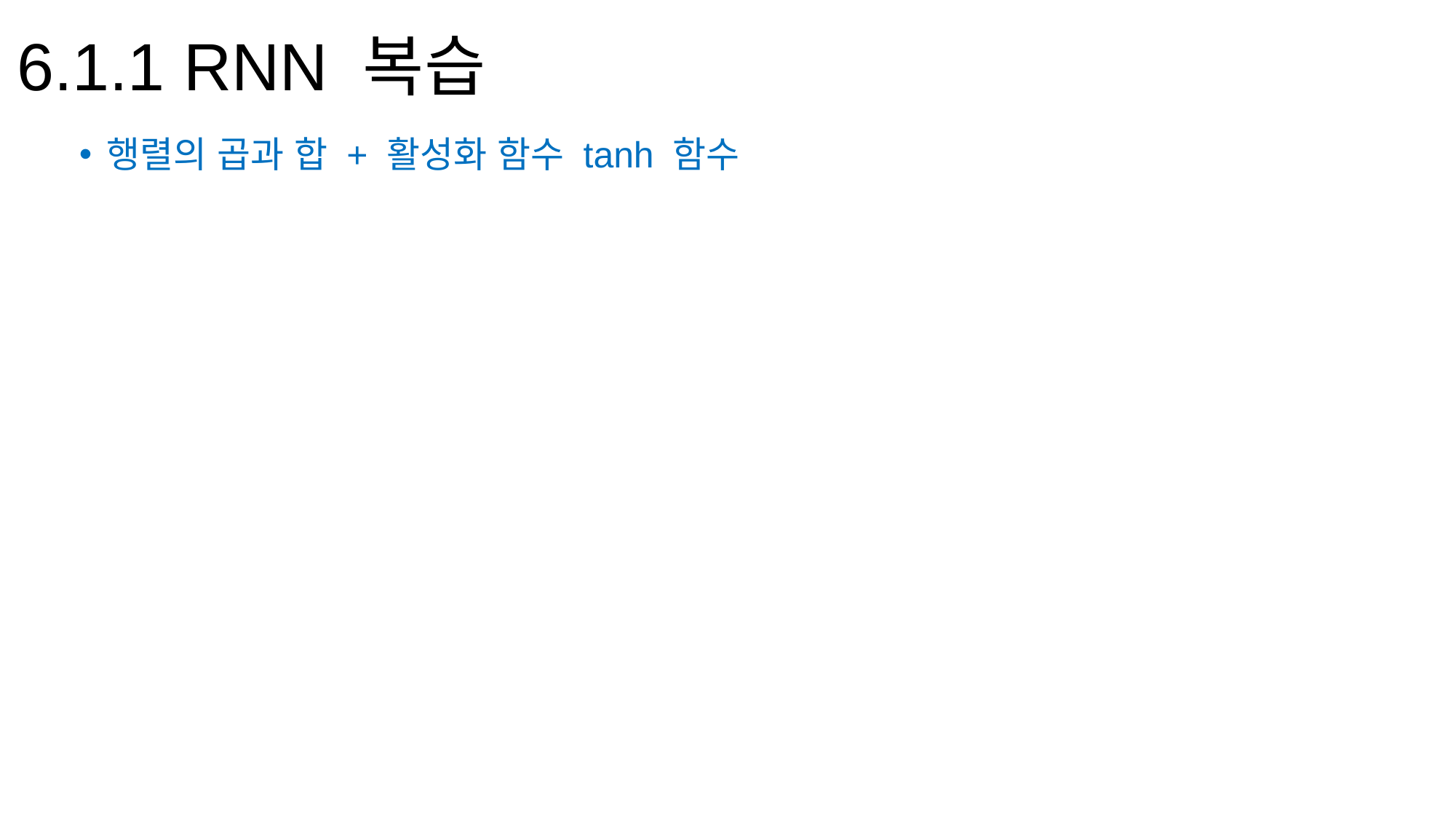

# 6.1.1 RNN 복습
행렬의 곱과 합 + 활성화 함수 tanh 함수